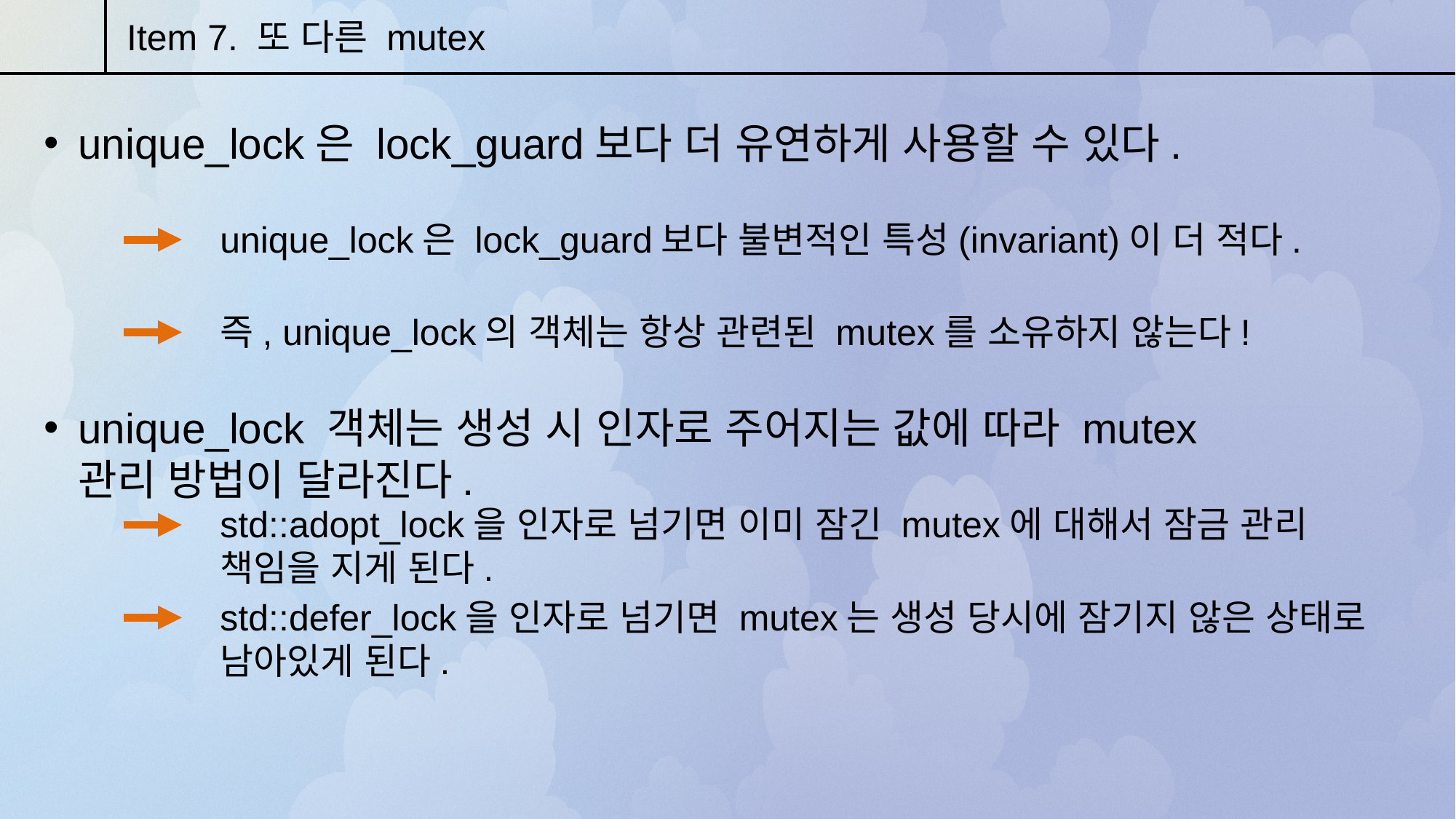

Item 7. 또 다른 mutex
unique_lock은 lock_guard보다 더 유연하게 사용할 수 있다.
unique_lock은 lock_guard보다 불변적인 특성(invariant)이 더 적다.
즉, unique_lock의 객체는 항상 관련된 mutex를 소유하지 않는다!
unique_lock 객체는 생성 시 인자로 주어지는 값에 따라 mutex 관리 방법이 달라진다.
std::adopt_lock을 인자로 넘기면 이미 잠긴 mutex에 대해서 잠금 관리 책임을 지게 된다.
std::defer_lock을 인자로 넘기면 mutex는 생성 당시에 잠기지 않은 상태로 남아있게 된다.